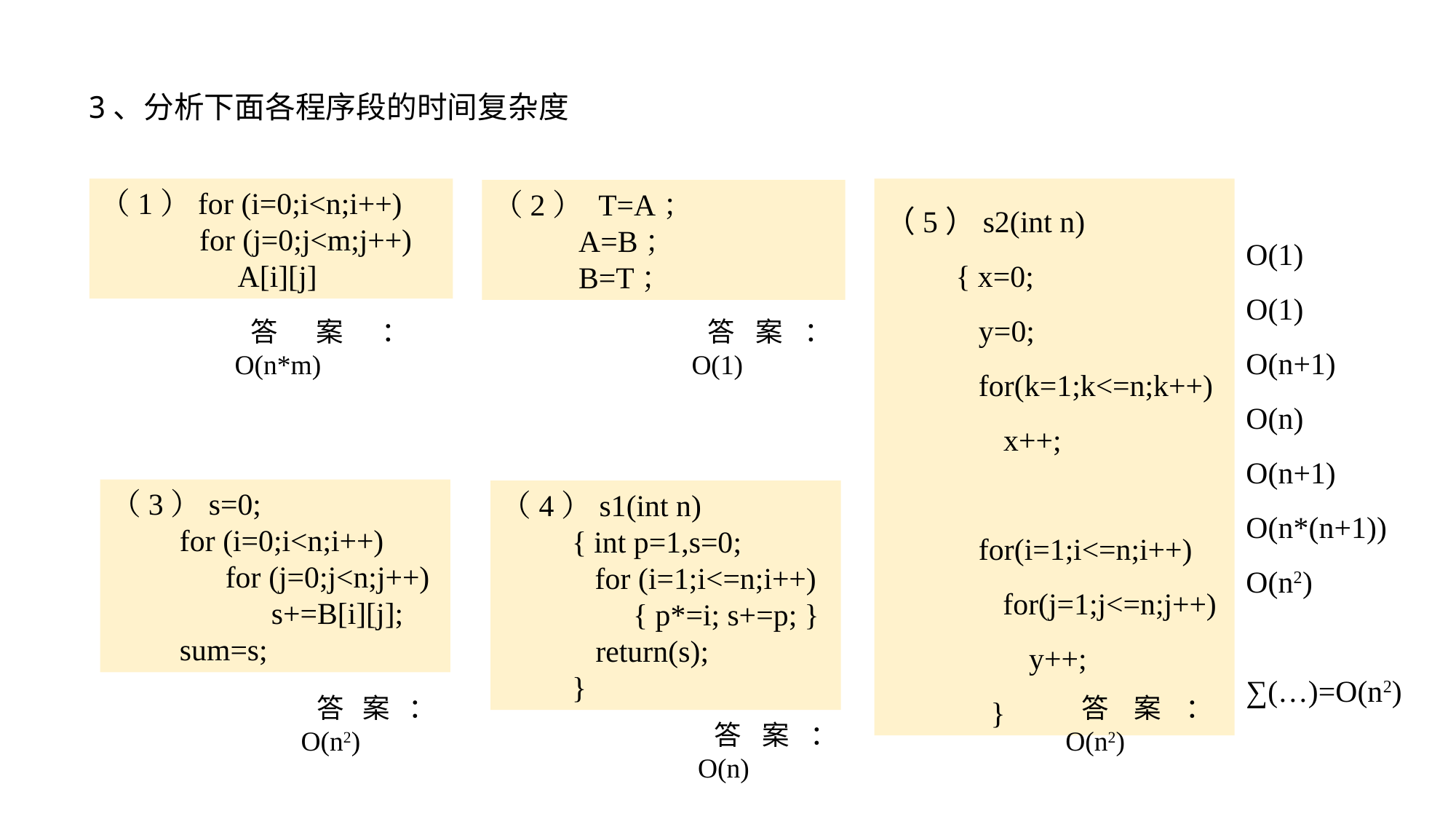

3、分析下面各程序段的时间复杂度

O(1)
O(1)
O(n+1)
O(n)
O(n+1)
O(n*(n+1))
O(n2)

∑(…)=O(n2)
（1）for (i=0;i<n;i++)
             for (j=0;j<m;j++)
                  A[i][j]
（5）s2(int n)
   { x=0;
      y=0;
      for(k=1;k<=n;k++)
     x++;
      for(i=1;i<=n;i++)
     for(j=1;j<=n;j++)
     y++;
}
（2） T=A；
     A=B；
     B=T；
答案： O(n*m)
答案： O(1)
（3）s=0;
         for (i=0;i<n;i++)
               for (j=0;j<n;j++)
                     s+=B[i][j];
         sum=s;
（4）s1(int n)
   { int p=1,s=0;
      for (i=1;i<=n;i++)
           { p*=i; s+=p; }
    return(s);
   }
答案：O(n2)
答案： O(n2)
答案： O(n)